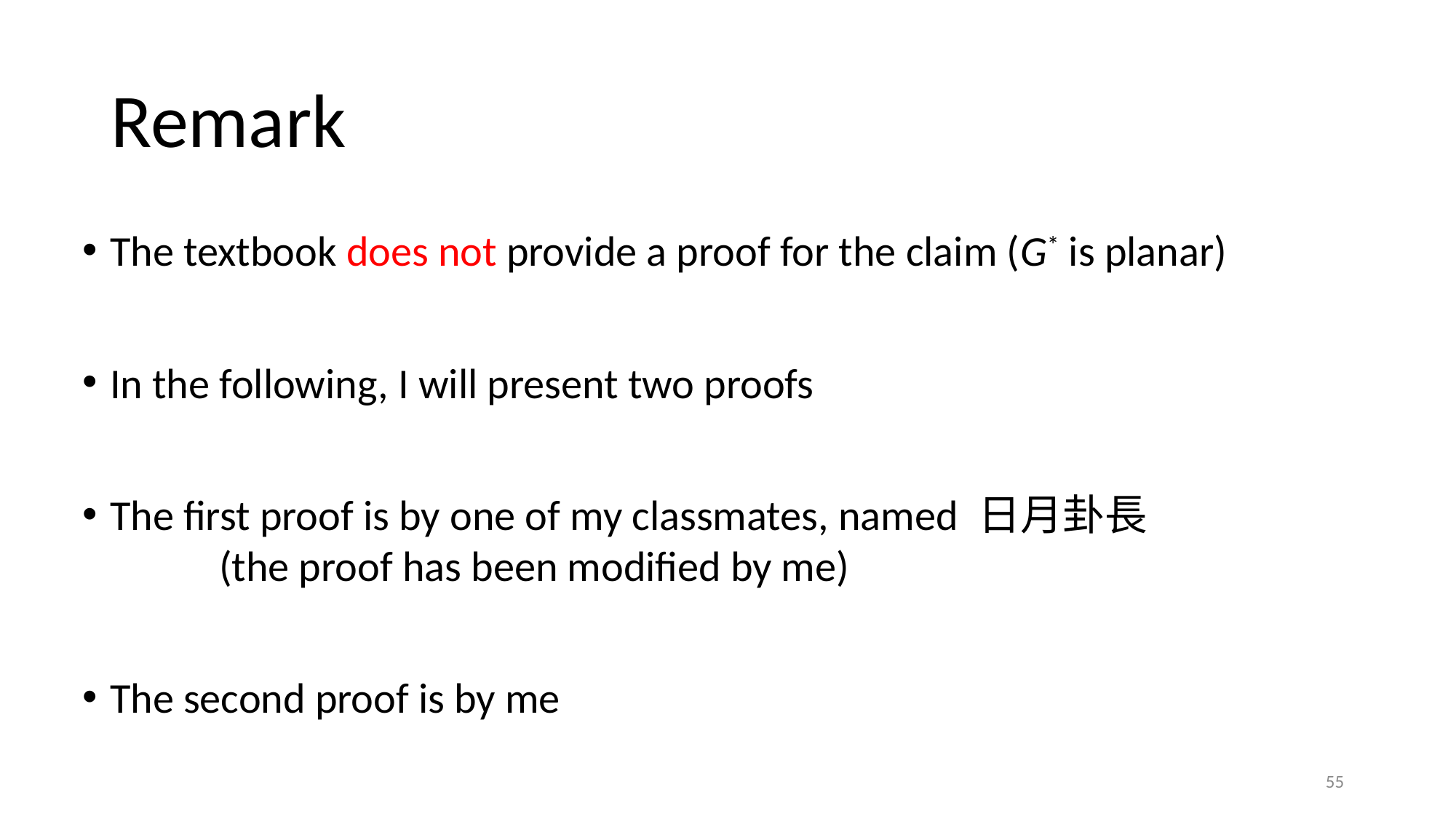

# Remark
The textbook does not provide a proof for the claim (G* is planar)

In the following, I will present two proofs

The first proof is by one of my classmates, named 日月卦長
	(the proof has been modified by me)

The second proof is by me
55